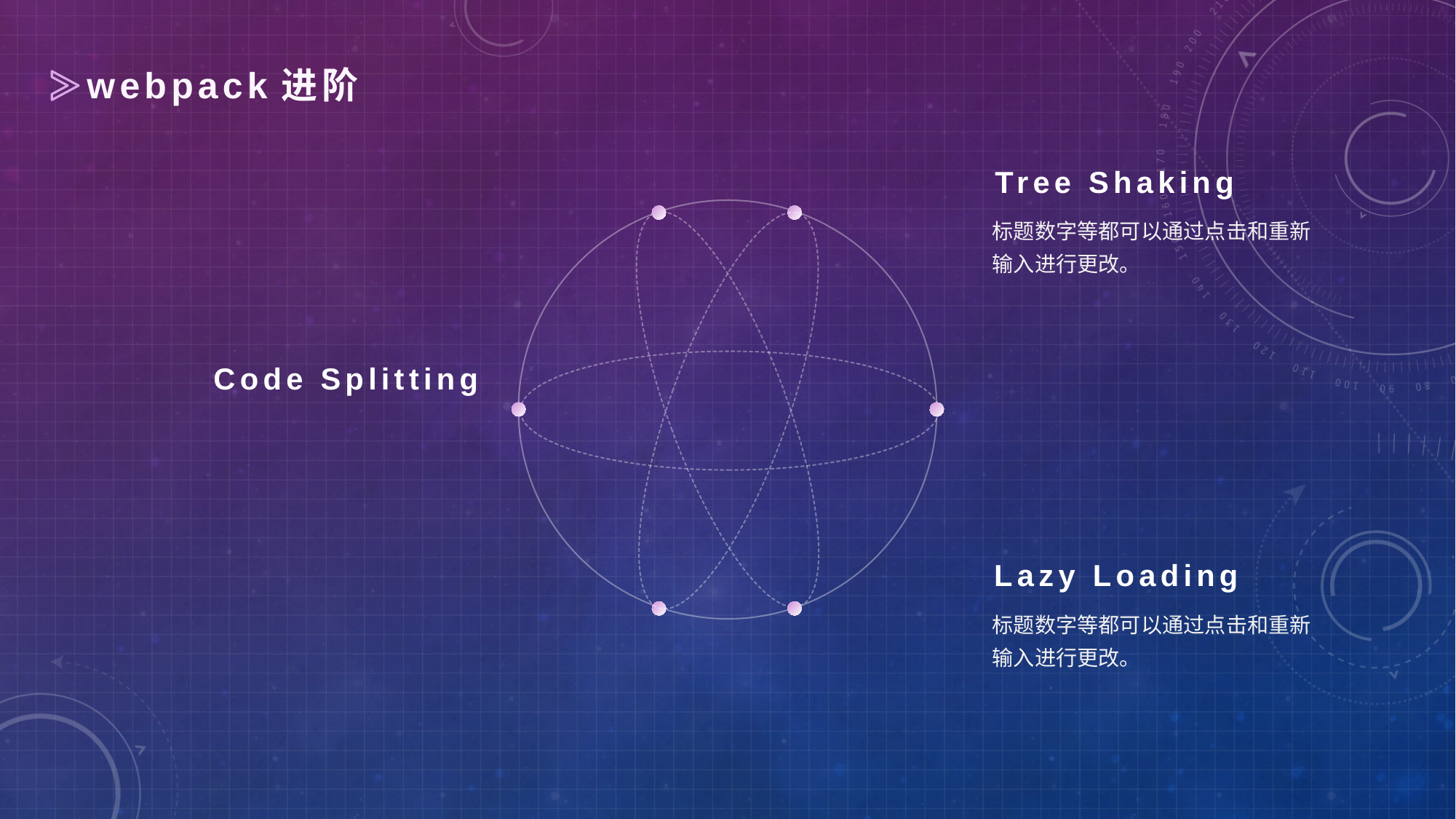

webpack进阶
Tree Shaking

标题数字等都可以通过点击和重新输入进行更改。

Code Splitting

Lazy Loading
标题数字等都可以通过点击和重新输入进行更改。